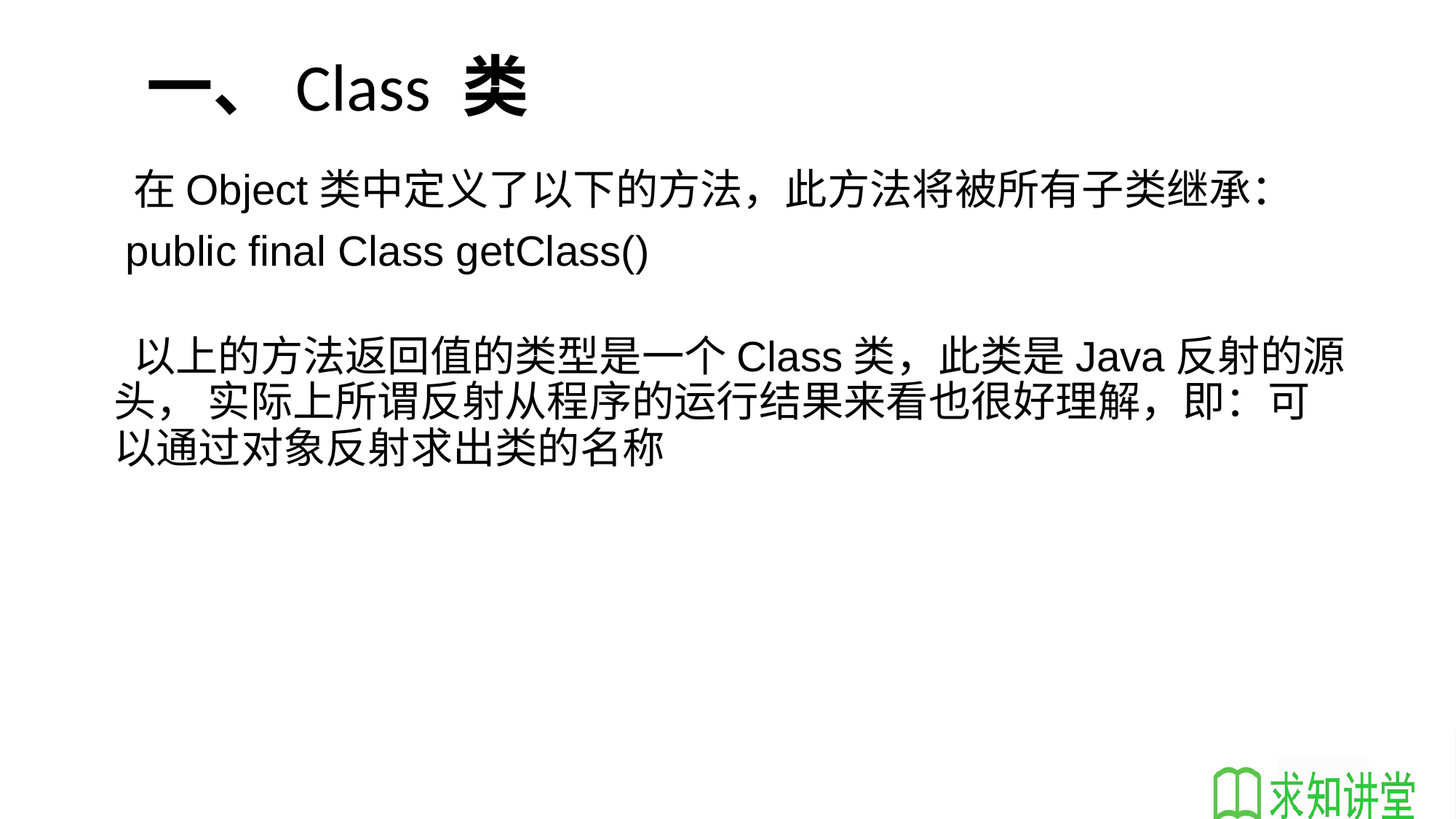

# 一、Class 类
 在Object类中定义了以下的方法，此方法将被所有子类继承：
 public final Class getClass()

 以上的方法返回值的类型是一个Class类，此类是Java反射的源头， 实际上所谓反射从程序的运行结果来看也很好理解，即：可以通过对象反射求出类的名称